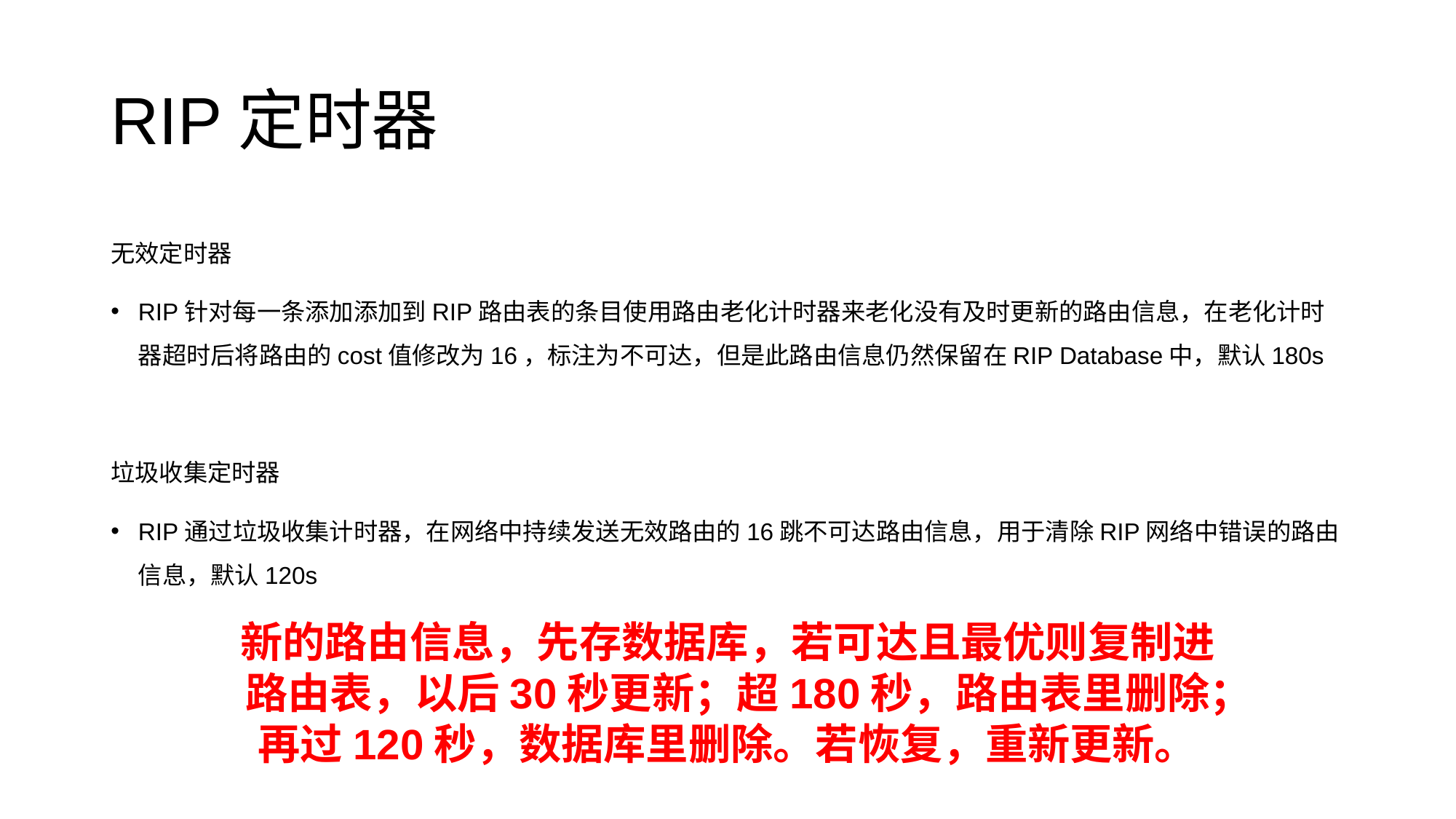

# RIP定时器
无效定时器
RIP针对每一条添加添加到RIP路由表的条目使用路由老化计时器来老化没有及时更新的路由信息，在老化计时器超时后将路由的cost值修改为16，标注为不可达，但是此路由信息仍然保留在RIP Database中，默认180s

垃圾收集定时器
RIP通过垃圾收集计时器，在网络中持续发送无效路由的16跳不可达路由信息，用于清除RIP网络中错误的路由信息，默认120s
新的路由信息，先存数据库，若可达且最优则复制进路由表，以后30秒更新；超180秒，路由表里删除；再过120秒，数据库里删除。若恢复，重新更新。